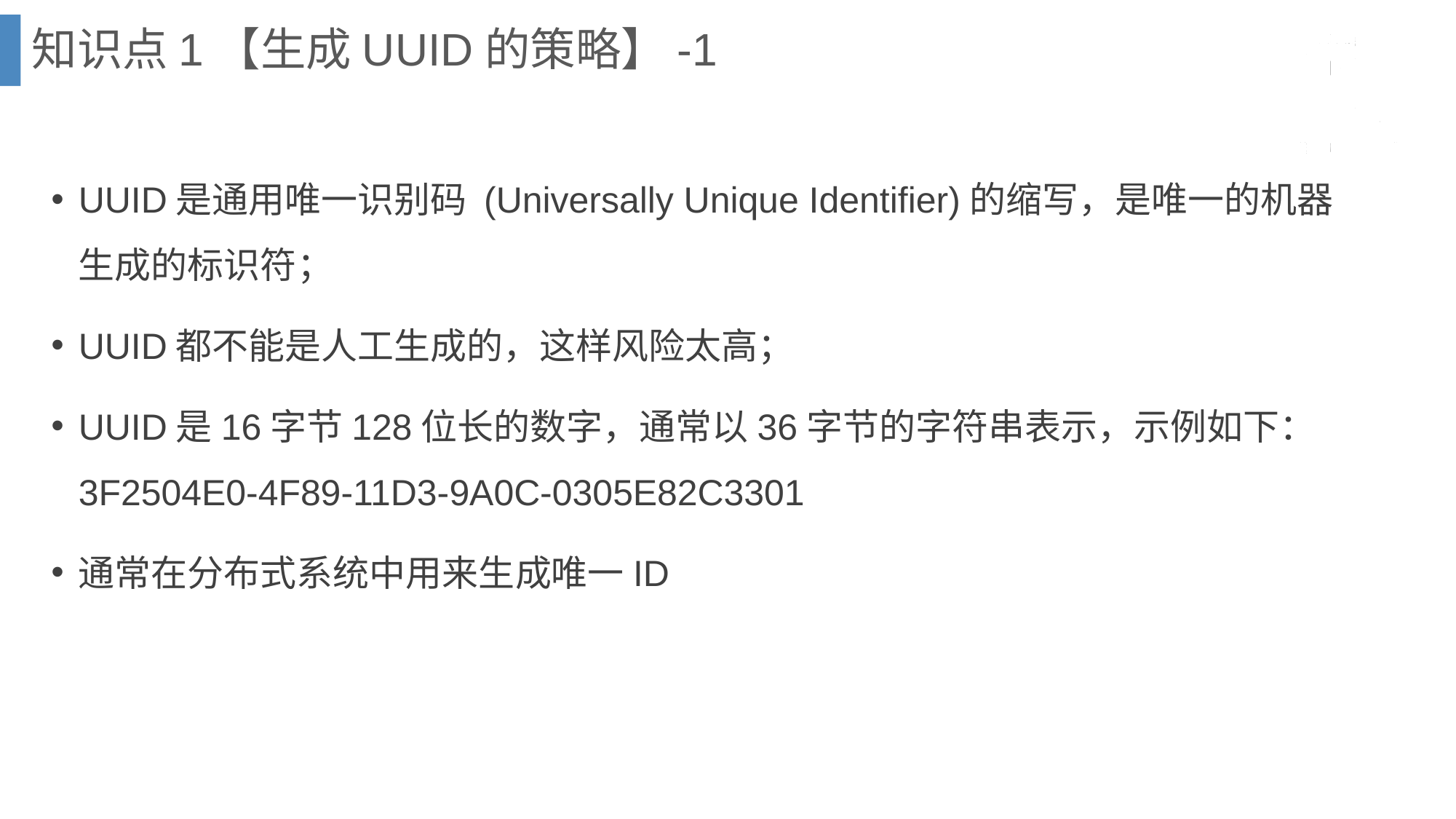

知识点1【生成UUID的策略】-1
UUID是通用唯一识别码 (Universally Unique Identifier)的缩写，是唯一的机器生成的标识符；
UUID都不能是人工生成的，这样风险太高；
UUID是16字节128位长的数字，通常以36字节的字符串表示，示例如下：3F2504E0-4F89-11D3-9A0C-0305E82C3301
通常在分布式系统中用来生成唯一ID